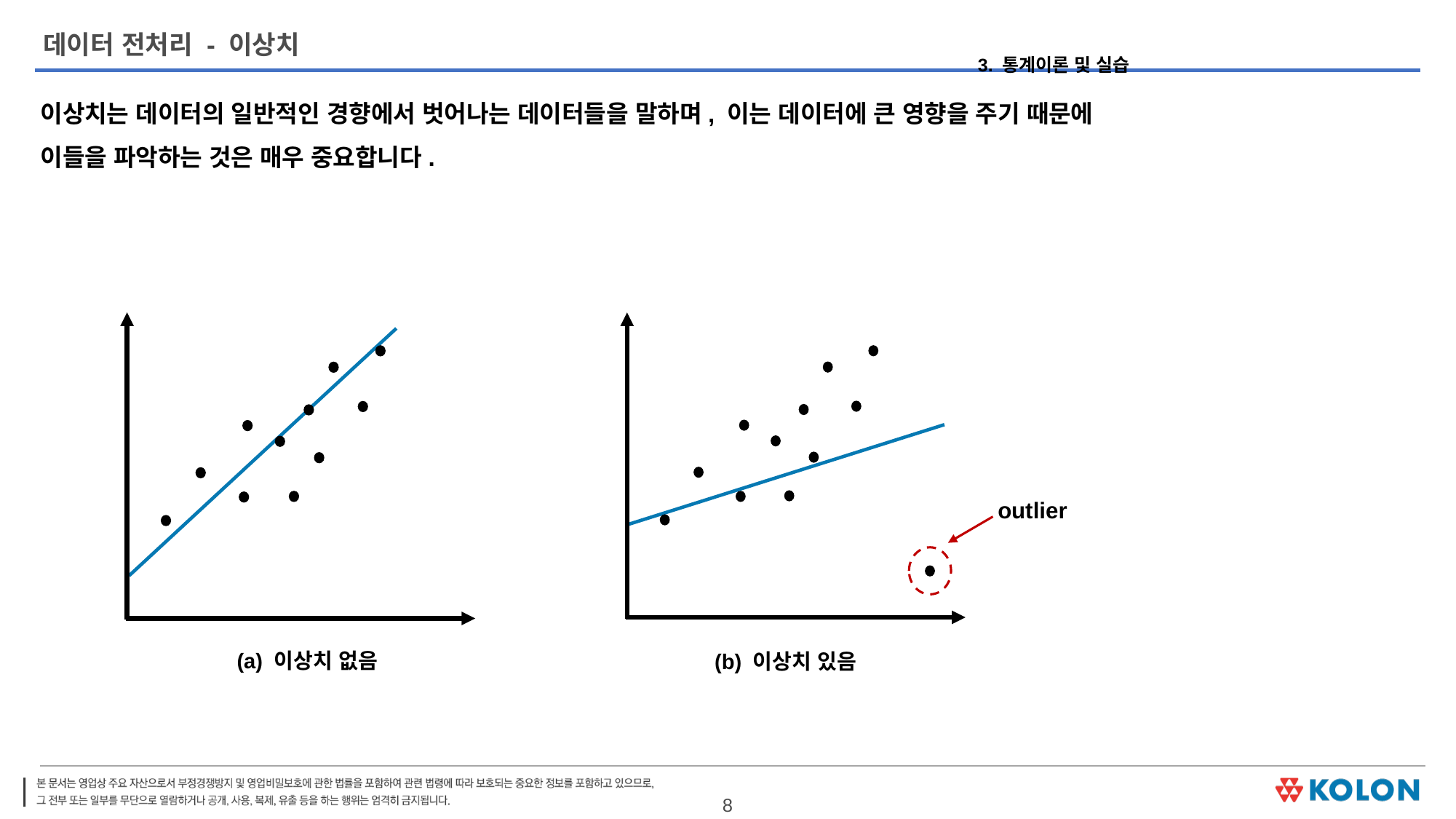

데이터 전처리 - 이상치
3. 통계이론 및 실습
이상치는 데이터의 일반적인 경향에서 벗어나는 데이터들을 말하며, 이는 데이터에 큰 영향을 주기 때문에 이들을 파악하는 것은 매우 중요합니다.

(a) 이상치 없음

outlier

(b) 이상치 있음